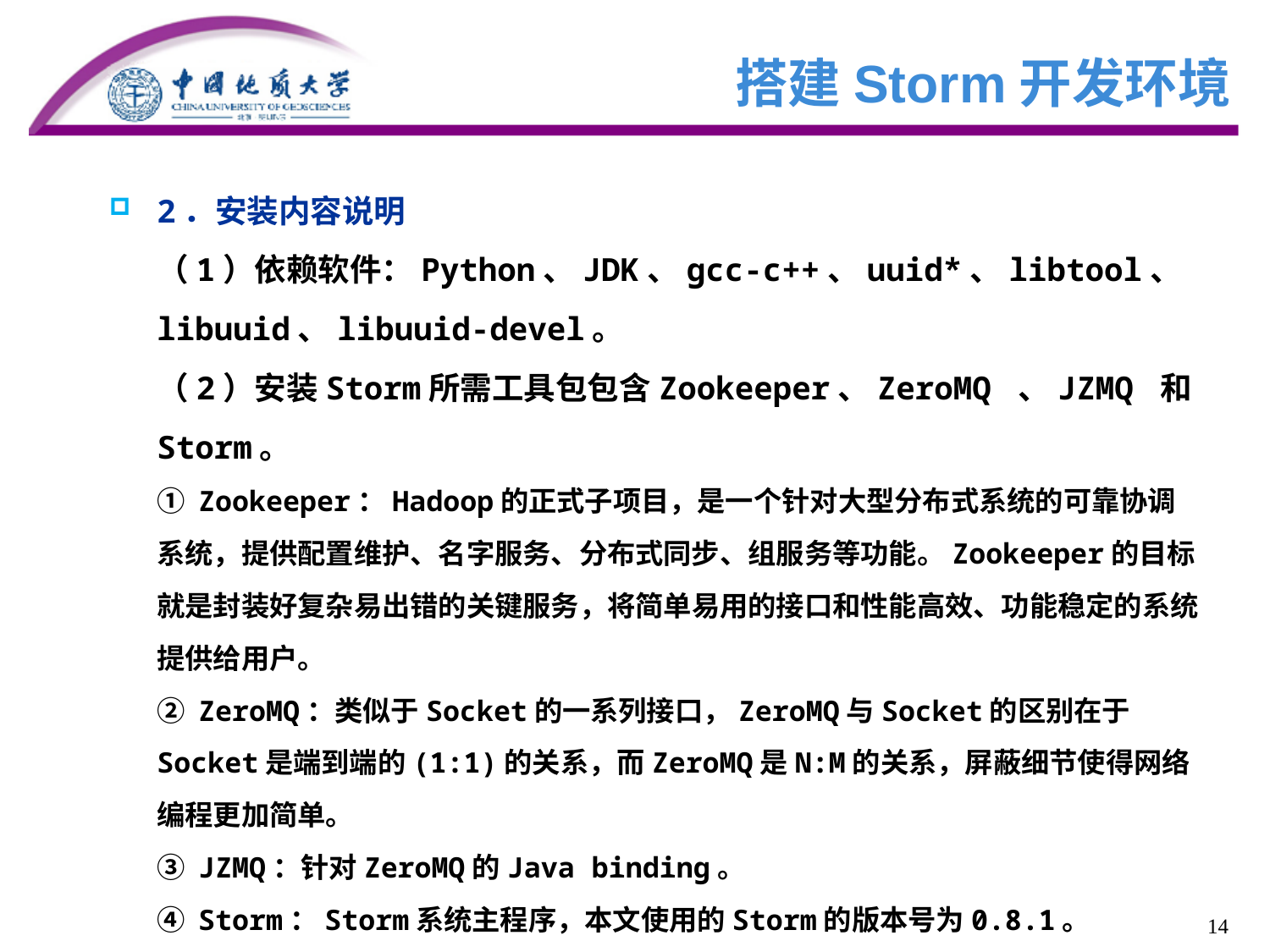

# 搭建Storm开发环境
2．安装内容说明
（1）依赖软件：Python、JDK、gcc-c++、uuid*、libtool、libuuid、libuuid-devel。
（2）安装Storm所需工具包包含Zookeeper、ZeroMQ 、JZMQ 和Storm。
① Zookeeper：Hadoop的正式子项目，是一个针对大型分布式系统的可靠协调系统，提供配置维护、名字服务、分布式同步、组服务等功能。Zookeeper的目标就是封装好复杂易出错的关键服务，将简单易用的接口和性能高效、功能稳定的系统提供给用户。
② ZeroMQ：类似于Socket的一系列接口，ZeroMQ与Socket的区别在于Socket是端到端的(1:1)的关系，而ZeroMQ是N:M的关系，屏蔽细节使得网络编程更加简单。
③ JZMQ：针对ZeroMQ的Java binding。
④ Storm：Storm系统主程序，本文使用的Storm的版本号为0.8.1。